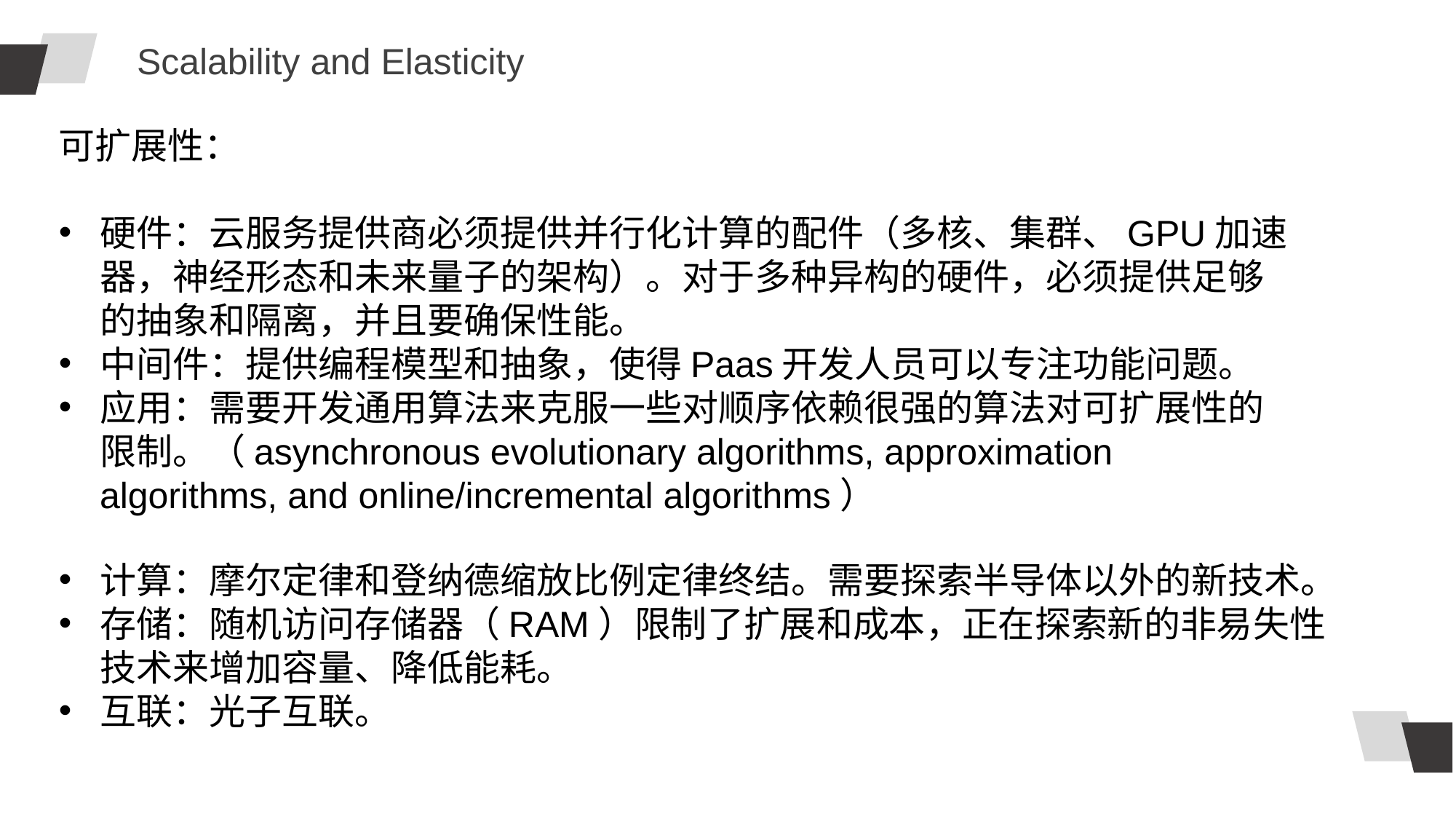

Scalability and Elasticity
可扩展性：

硬件：云服务提供商必须提供并行化计算的配件（多核、集群、GPU加速器，神经形态和未来量子的架构）。对于多种异构的硬件，必须提供足够的抽象和隔离，并且要确保性能。
中间件：提供编程模型和抽象，使得Paas开发人员可以专注功能问题。
应用：需要开发通用算法来克服一些对顺序依赖很强的算法对可扩展性的限制。（asynchronous evolutionary algorithms, approximation algorithms, and online/incremental algorithms）
计算：摩尔定律和登纳德缩放比例定律终结。需要探索半导体以外的新技术。
存储：随机访问存储器（RAM）限制了扩展和成本，正在探索新的非易失性技术来增加容量、降低能耗。
互联：光子互联。